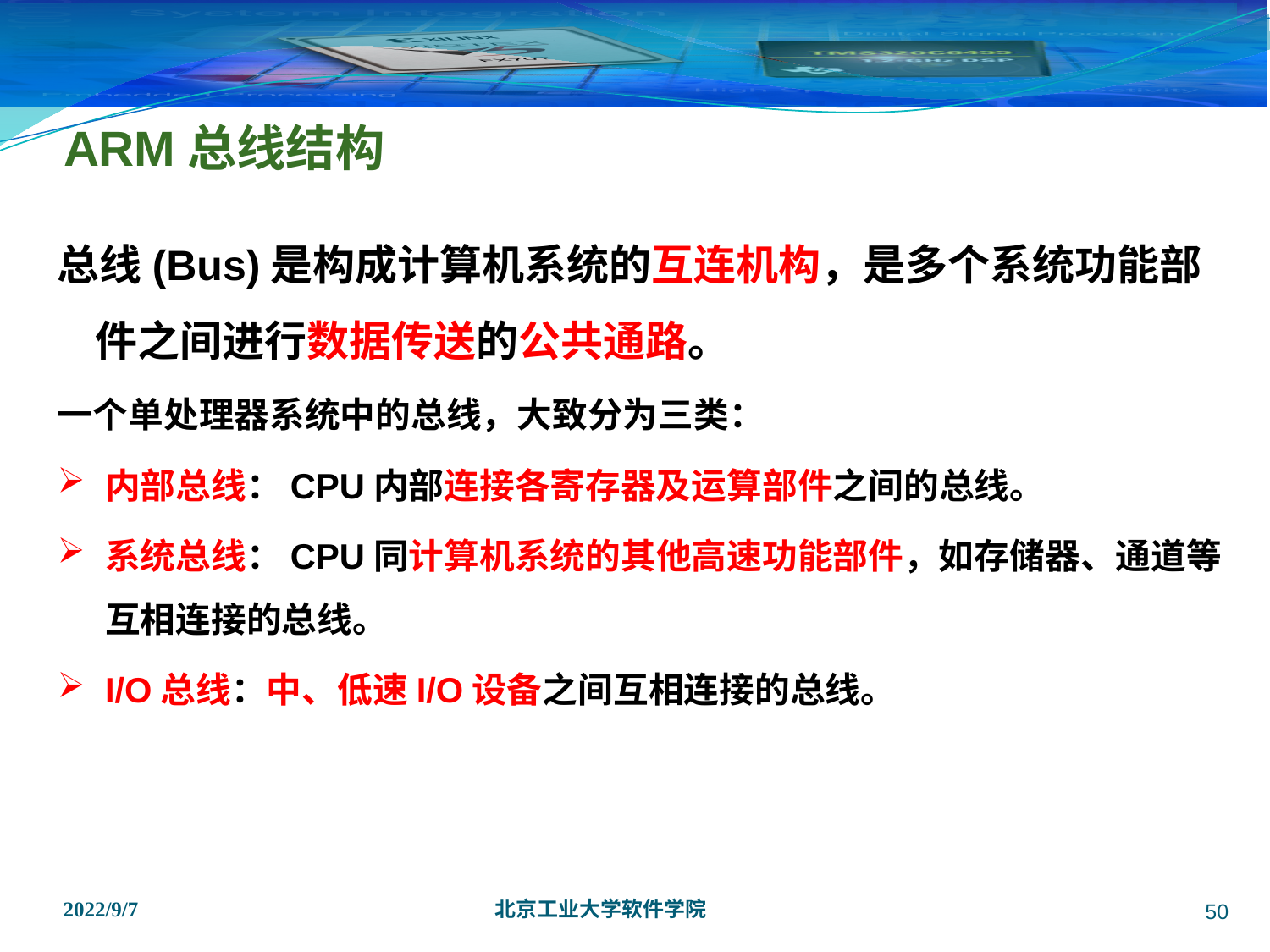

# ARM总线结构
总线(Bus)是构成计算机系统的互连机构，是多个系统功能部件之间进行数据传送的公共通路。
一个单处理器系统中的总线，大致分为三类：
内部总线：CPU内部连接各寄存器及运算部件之间的总线。
系统总线：CPU同计算机系统的其他高速功能部件，如存储器、通道等互相连接的总线。
I/O总线：中、低速I/O设备之间互相连接的总线。